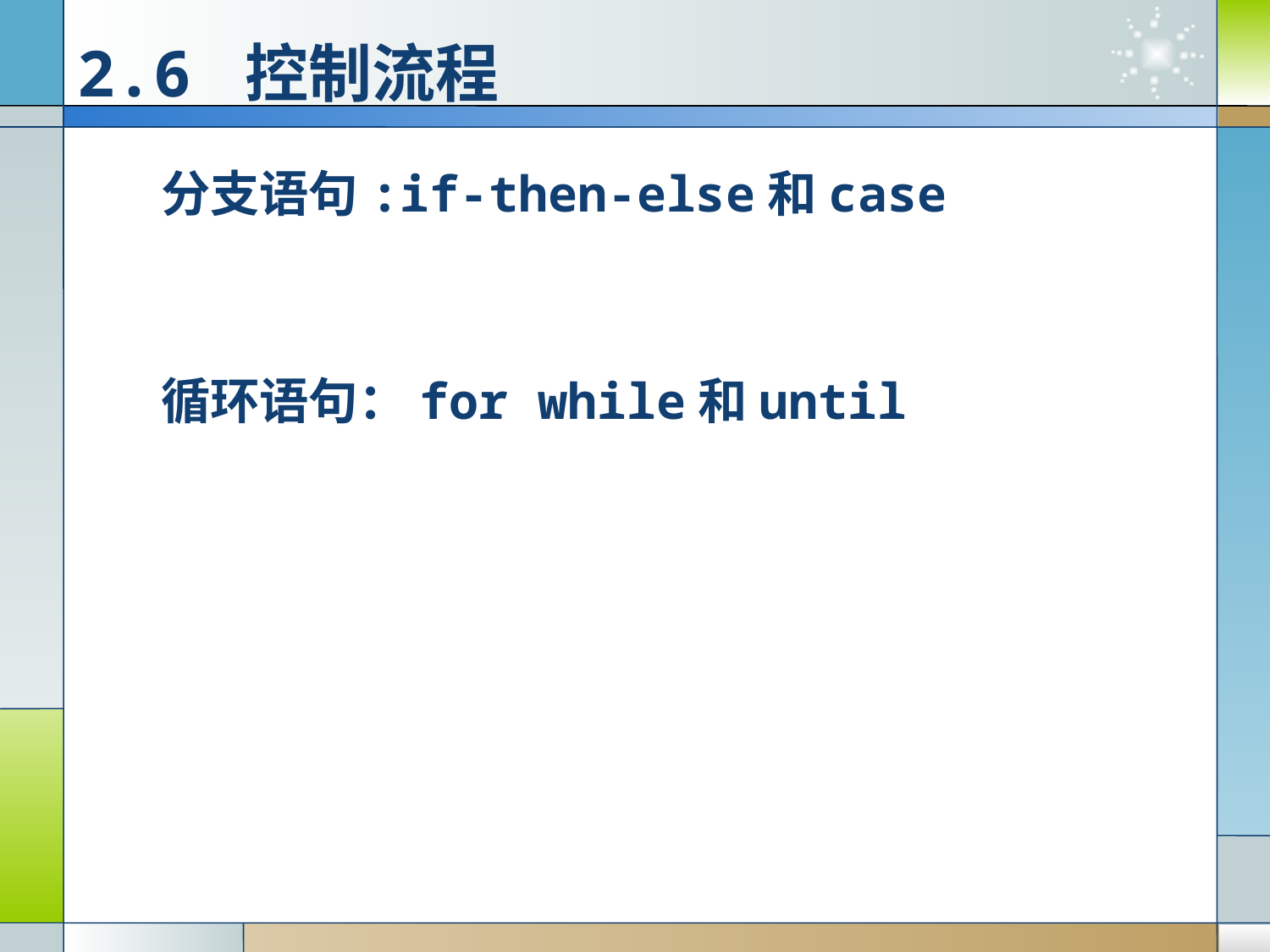

2.6 控制流程
分支语句:if-then-else和case

循环语句：for while和until
# 77